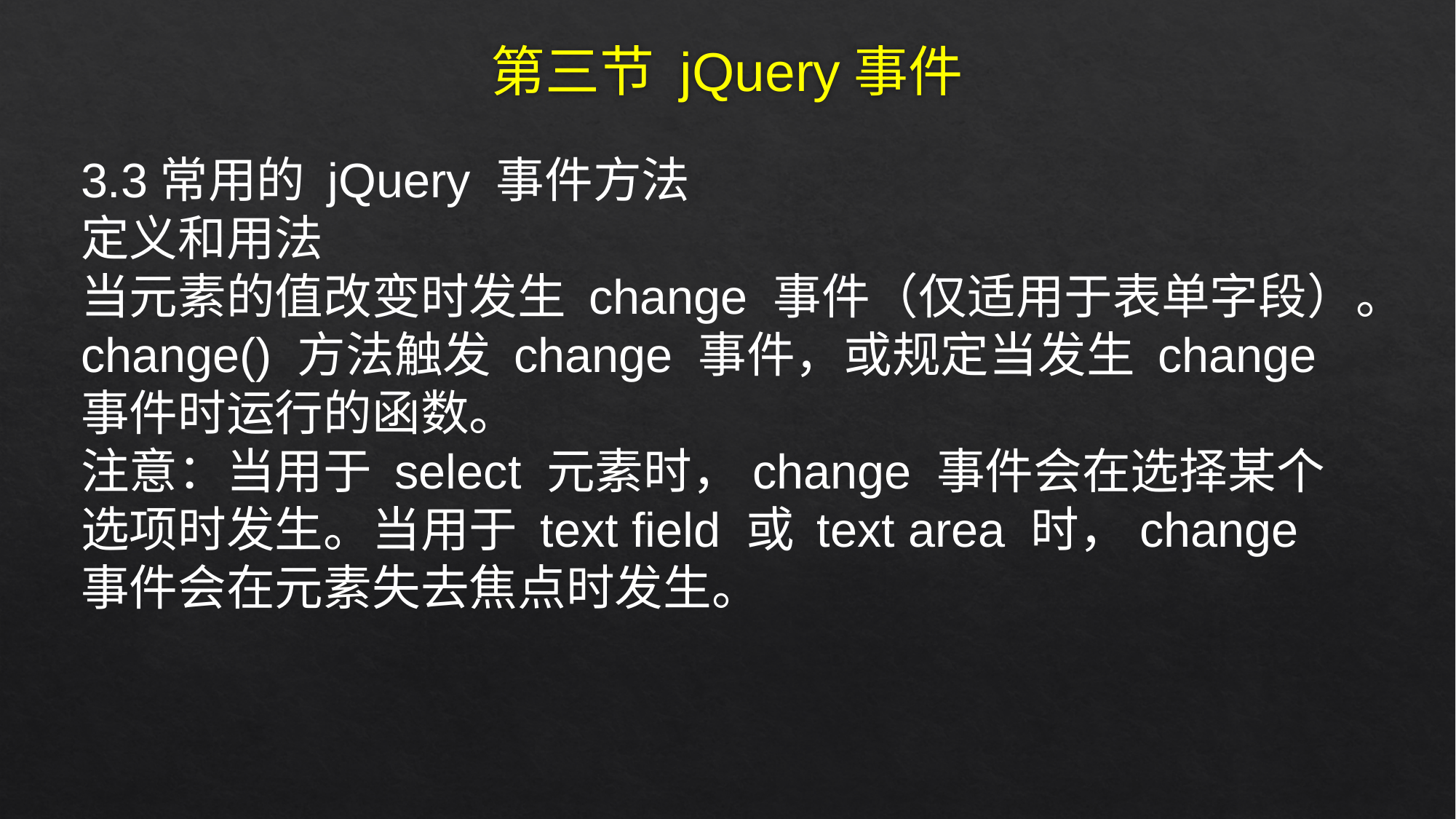

# 第三节 jQuery事件
3.3常用的 jQuery 事件方法
定义和用法
当元素的值改变时发生 change 事件（仅适用于表单字段）。
change() 方法触发 change 事件，或规定当发生 change 事件时运行的函数。
注意：当用于 select 元素时，change 事件会在选择某个选项时发生。当用于 text field 或 text area 时，change 事件会在元素失去焦点时发生。